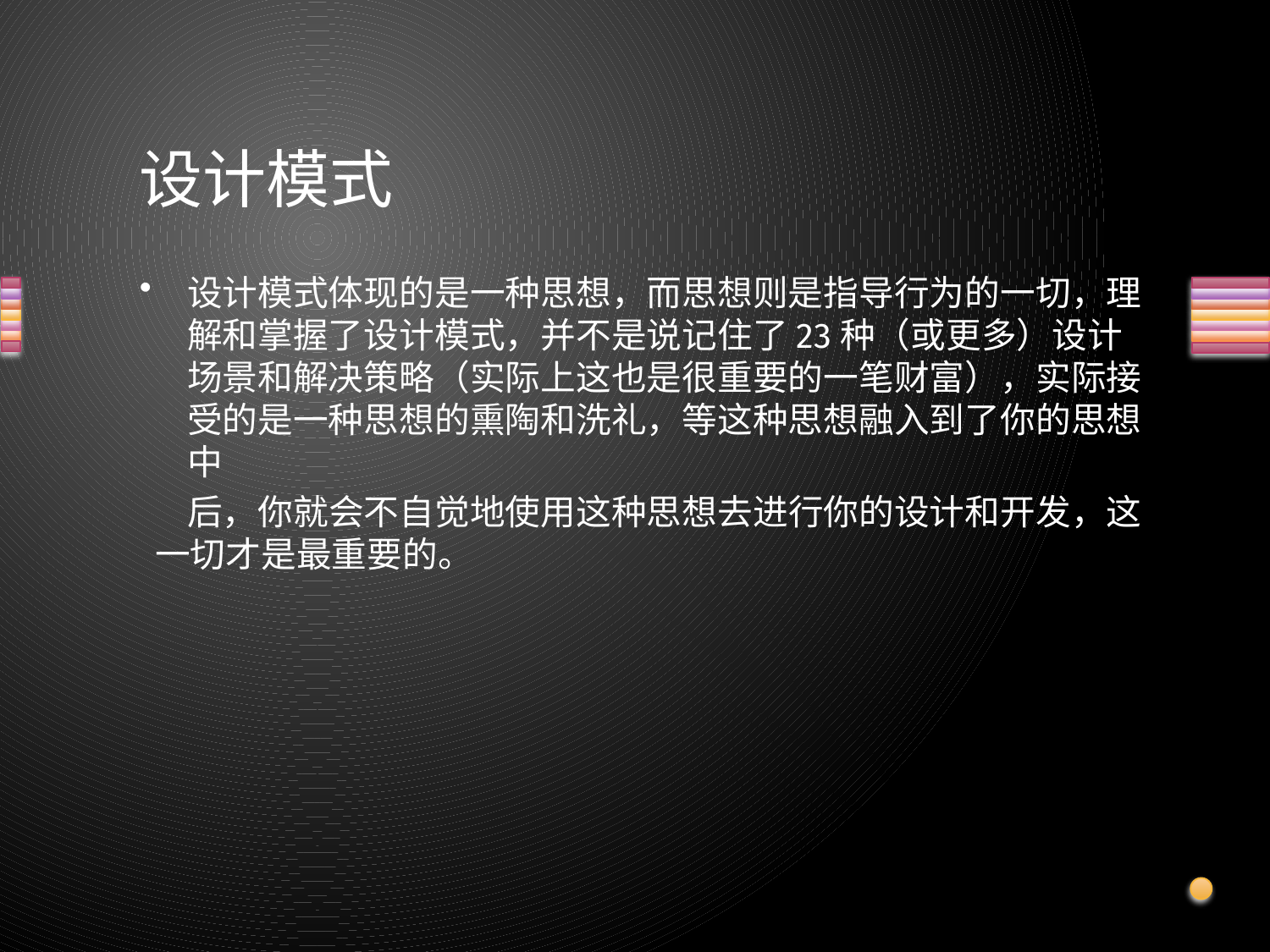

# 设计模式
设计模式体现的是一种思想，而思想则是指导行为的一切，理解和掌握了设计模式，并不是说记住了23种（或更多）设计场景和解决策略（实际上这也是很重要的一笔财富），实际接受的是一种思想的熏陶和洗礼，等这种思想融入到了你的思想中
     后，你就会不自觉地使用这种思想去进行你的设计和开发，这    一切才是最重要的。